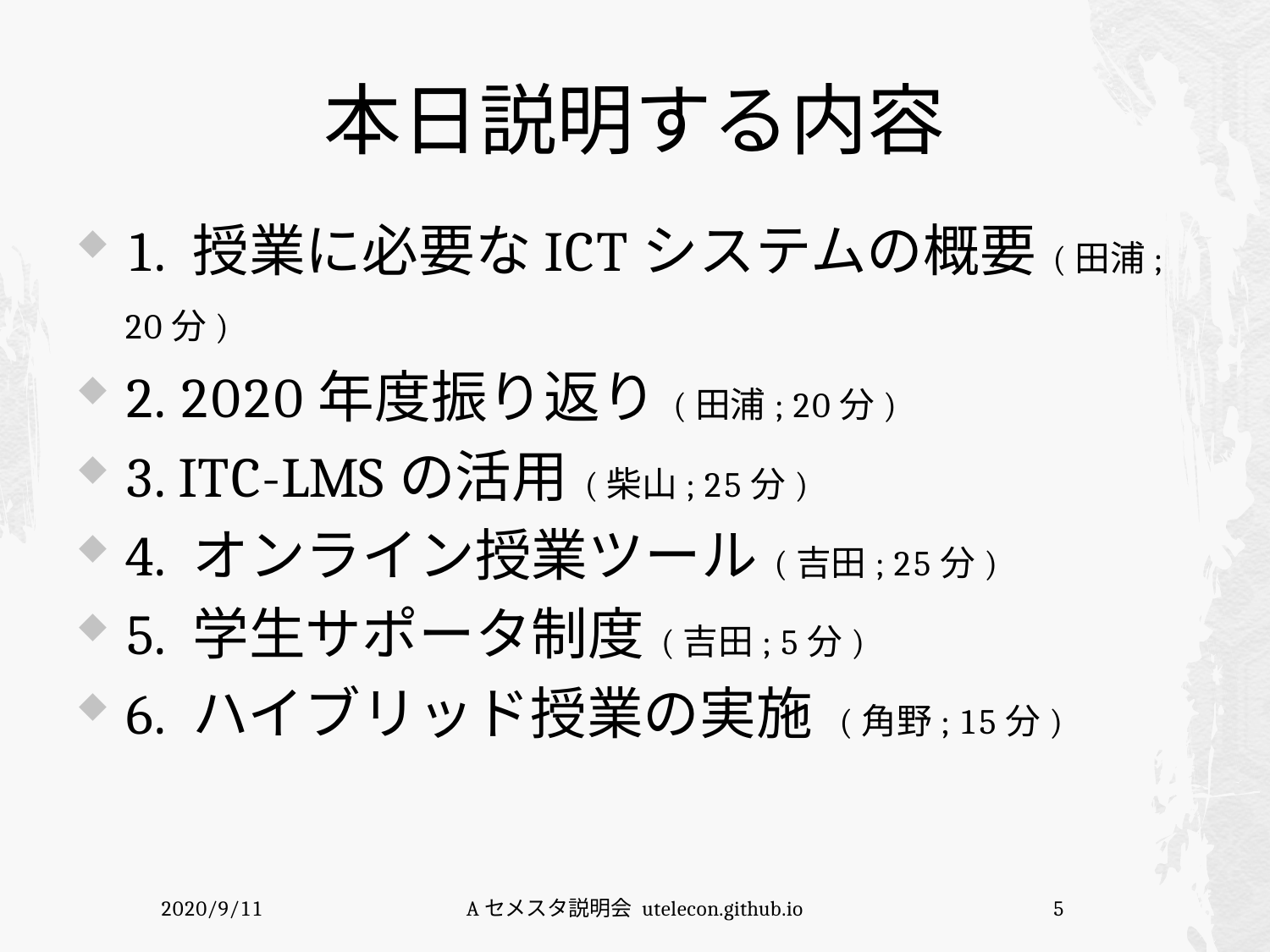

# 本日説明する内容
1. 授業に必要なICTシステムの概要 (田浦; 20分)
2. 2020年度振り返り (田浦; 20分)
3. ITC-LMSの活用 (柴山; 25分)
4. オンライン授業ツール (吉田; 25分)
5. 学生サポータ制度 (吉田; 5分)
6. ハイブリッド授業の実施 (角野; 15分)
2020/9/11
Aセメスタ説明会 utelecon.github.io
5